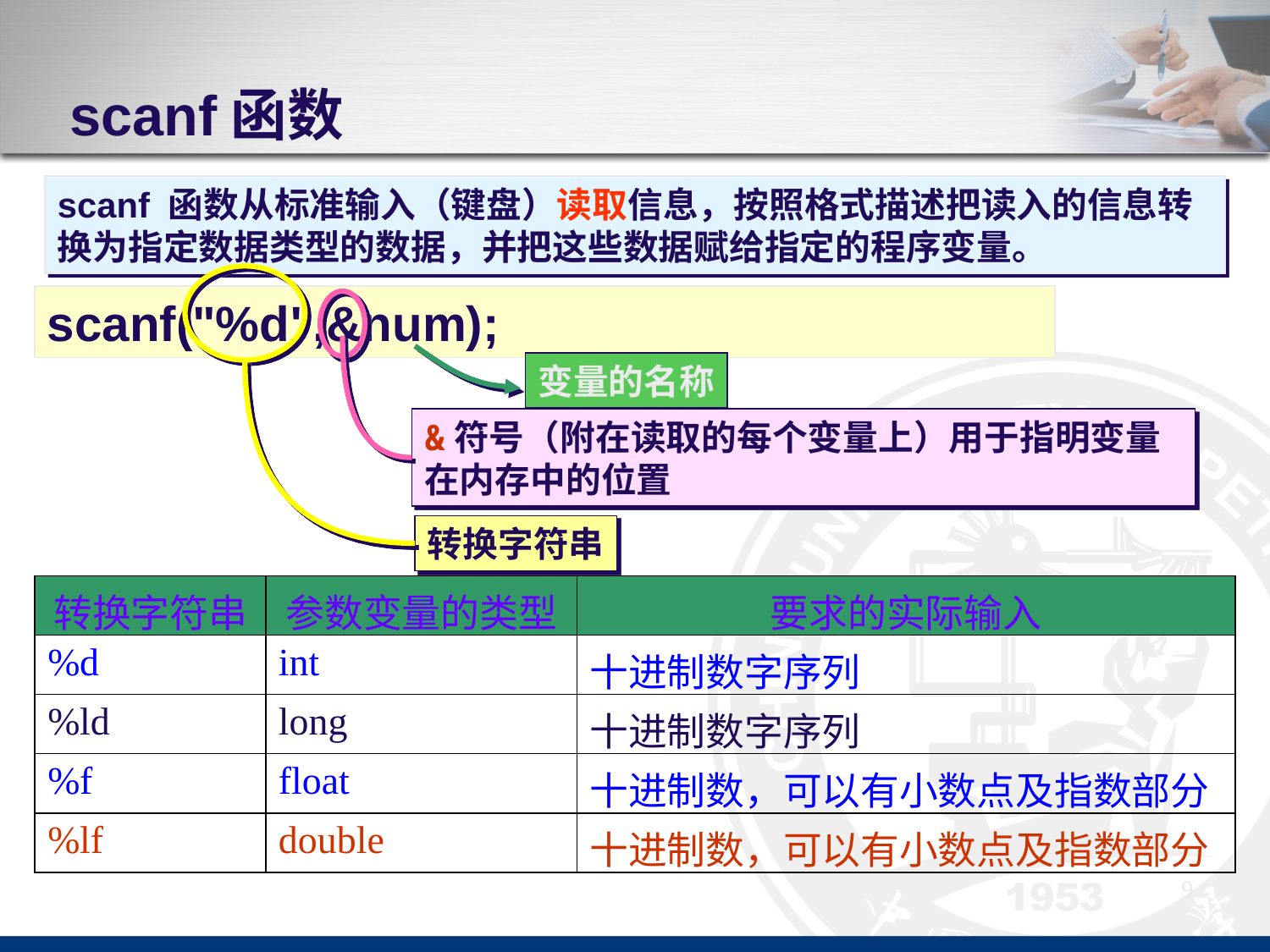

# scanf函数
scanf 函数从标准输入（键盘）读取信息，按照格式描述把读入的信息转换为指定数据类型的数据，并把这些数据赋给指定的程序变量。

scanf("%d",&num);

变量的名称
&符号（附在读取的每个变量上）用于指明变量在内存中的位置
转换字符串
| 转换字符串 | 参数变量的类型 | 要求的实际输入 |
| --- | --- | --- |
| %d | int | 十进制数字序列 |
| %ld | long | 十进制数字序列 |
| %f | float | 十进制数，可以有小数点及指数部分 |
| %lf | double | 十进制数，可以有小数点及指数部分 |
9